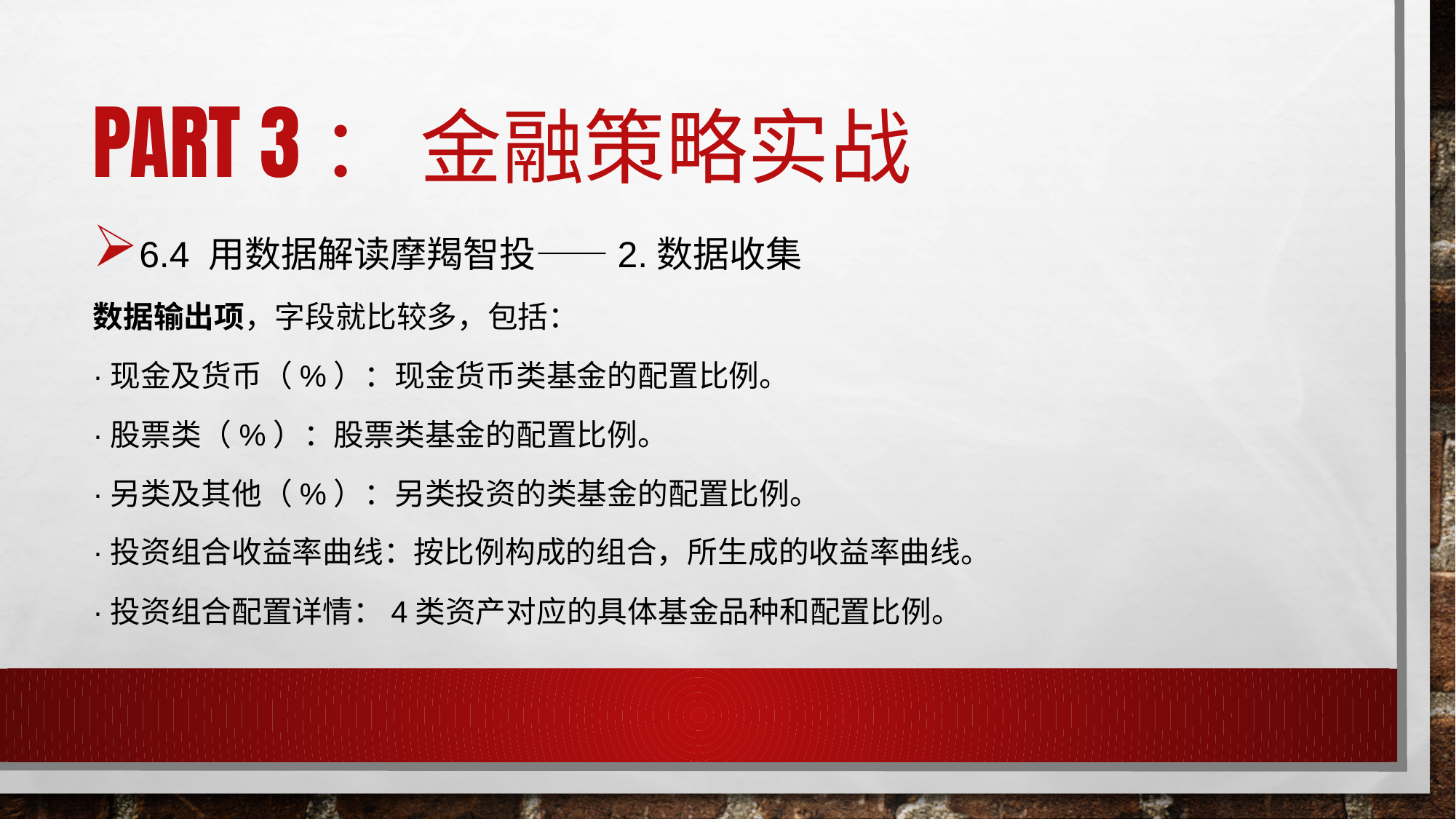

# Part 3： 金融策略实战
6.4 用数据解读摩羯智投——2.数据收集
数据输出项，字段就比较多，包括：
·现金及货币（%）：现金货币类基金的配置比例。
·股票类（%）：股票类基金的配置比例。
·另类及其他（%）：另类投资的类基金的配置比例。
·投资组合收益率曲线：按比例构成的组合，所生成的收益率曲线。
·投资组合配置详情：4类资产对应的具体基金品种和配置比例。